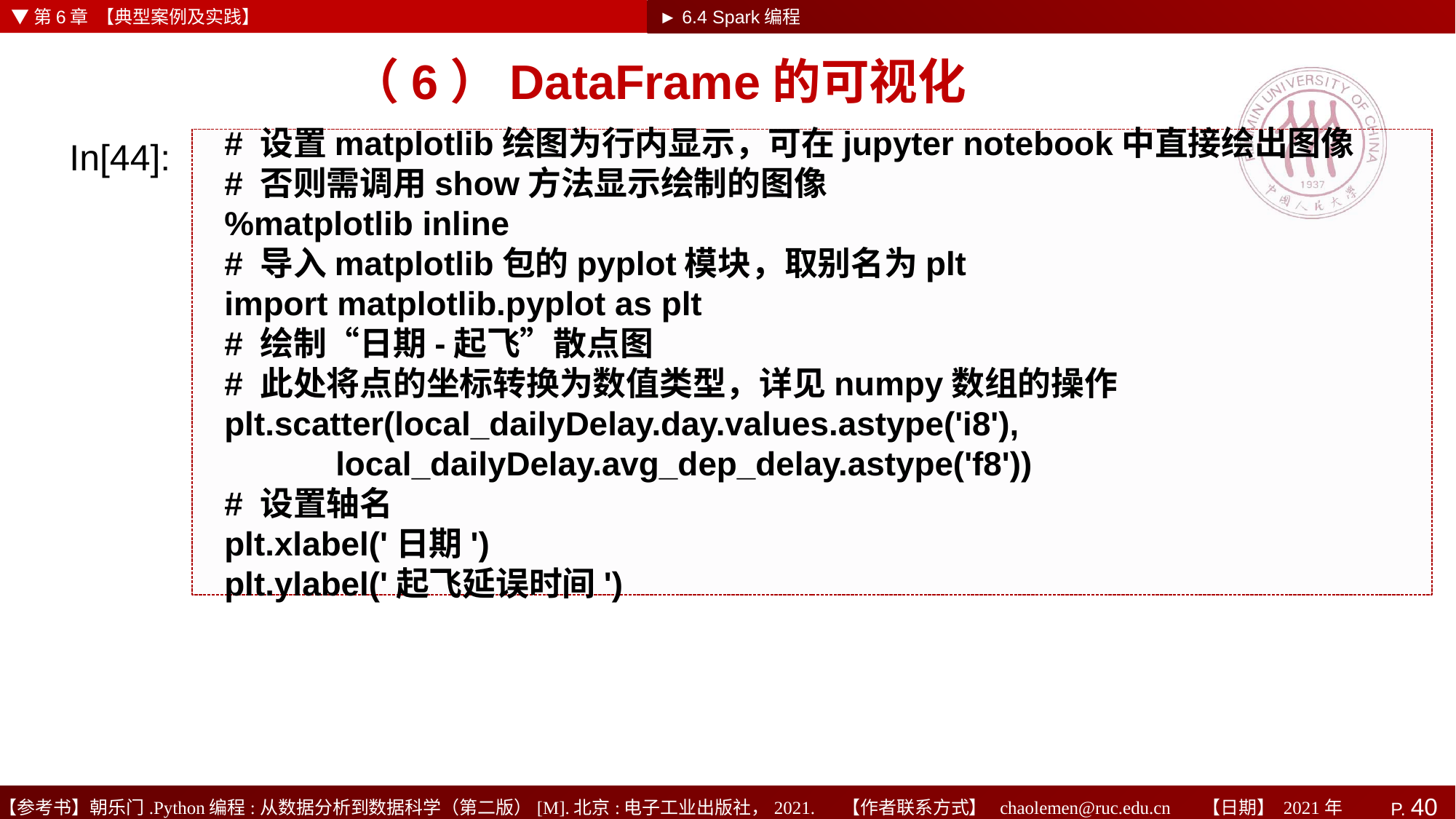

▼第6章  【典型案例及实践】
► 6.4 Spark编程
# （6）DataFrame的可视化
In[44]:
# 设置matplotlib绘图为行内显示，可在jupyter notebook中直接绘出图像
# 否则需调用show方法显示绘制的图像
%matplotlib inline
# 导入matplotlib包的pyplot模块，取别名为plt
import matplotlib.pyplot as plt
# 绘制“日期-起飞”散点图
# 此处将点的坐标转换为数值类型，详见numpy数组的操作
plt.scatter(local_dailyDelay.day.values.astype('i8'),
            local_dailyDelay.avg_dep_delay.astype('f8'))
# 设置轴名
plt.xlabel('日期')
plt.ylabel('起飞延误时间')